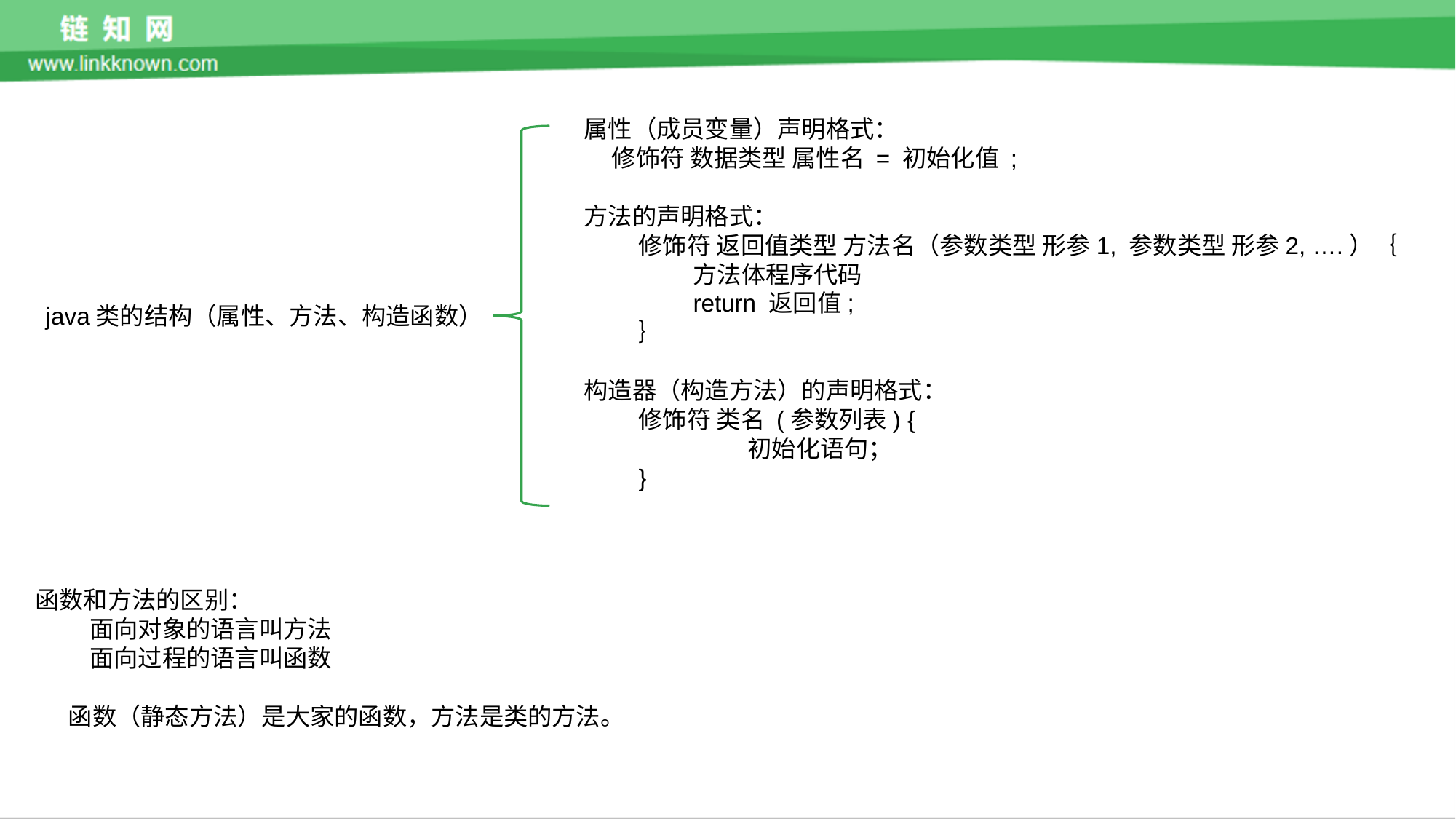

属性（成员变量）声明格式：
    修饰符 数据类型 属性名 = 初始化值 ;

方法的声明格式：
修饰符 返回值类型 方法名（参数类型 形参1, 参数类型 形参2, ….）｛
方法体程序代码
return 返回值;
｝

构造器（构造方法）的声明格式：
修饰符 类名 (参数列表) {
	初始化语句；
}

java类的结构（属性、方法、构造函数）
函数和方法的区别：
面向对象的语言叫方法
面向过程的语言叫函数

     函数（静态方法）是大家的函数，方法是类的方法。